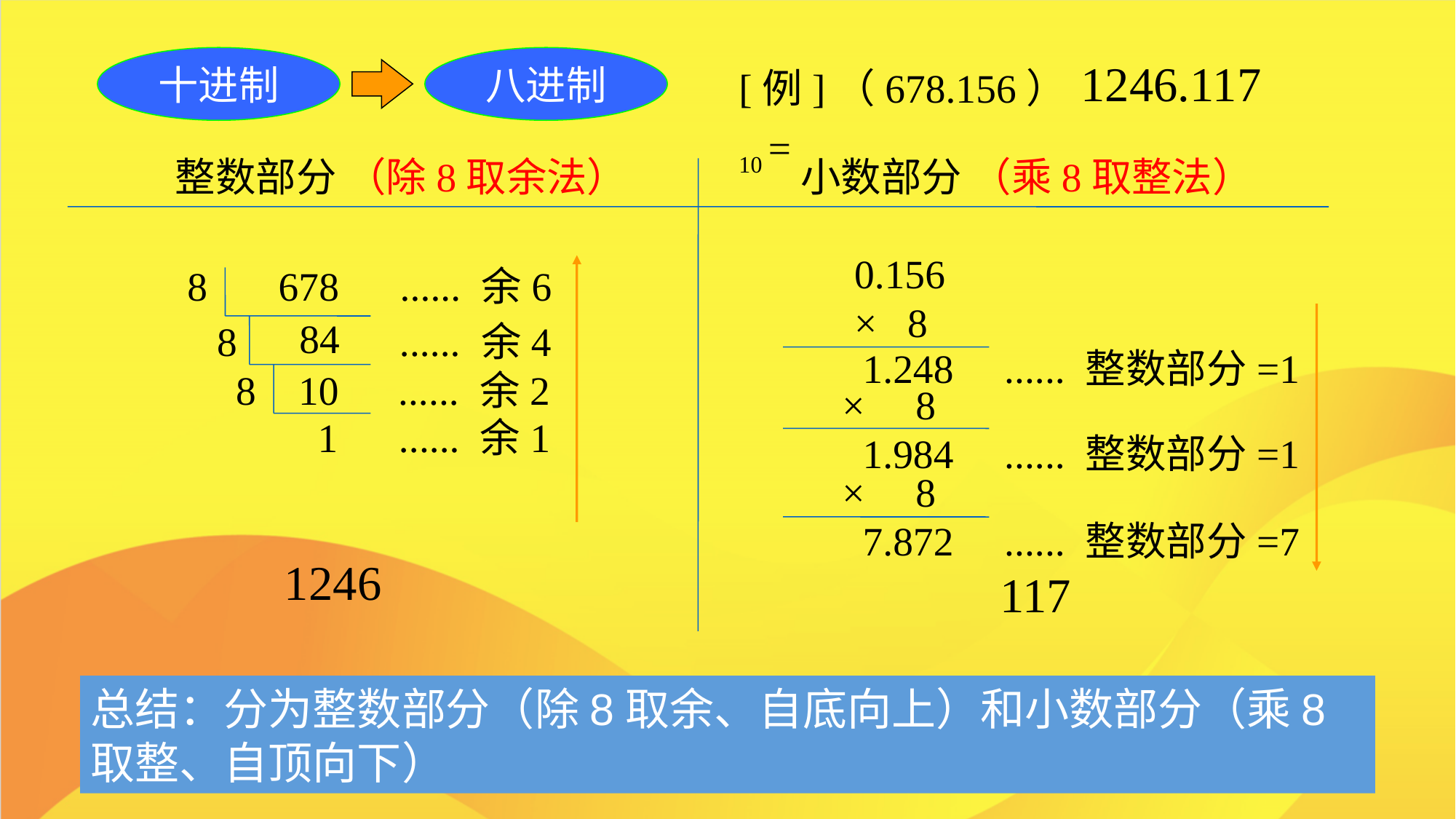

1246.117
十进制
八进制
[例]（678.156）10 =

整数部分 （除8取余法）                   小数部分 （乘8取整法）

0.156
×   8
8       678      ...... 余6
           84

1246

117
8                ...... 余4
        10

  1.248     ...... 整数部分=1

8              ...... 余2

×     8
  1.984     ...... 整数部分=1

      1      ...... 余1
×     8
  7.872     ...... 整数部分=7

总结：分为整数部分（除8取余、自底向上）和小数部分（乘8取整、自顶向下）